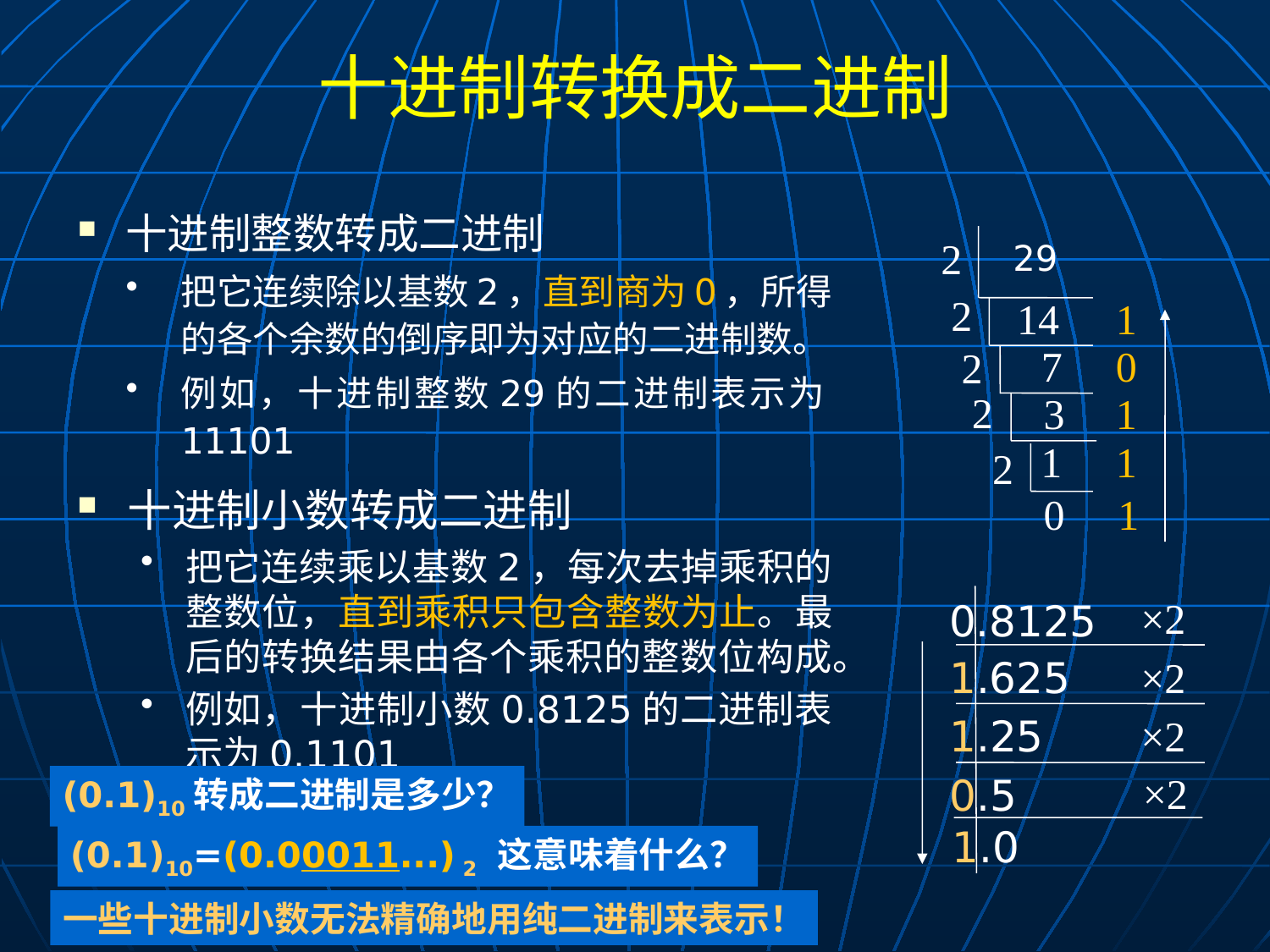

# 十进制转换成二进制
十进制整数转成二进制
把它连续除以基数2，直到商为0，所得的各个余数的倒序即为对应的二进制数。
例如，十进制整数29的二进制表示为11101
2

29
2
14
1

7
0
2

2
3
1

1
1
2

0
1
十进制小数转成二进制
把它连续乘以基数2，每次去掉乘积的整数位，直到乘积只包含整数为止。最后的转换结果由各个乘积的整数位构成。
例如，十进制小数0.8125的二进制表示为0.1101

×2
0.8125

1.625

×2
1.25

×2
×2
0.5

1.0

(0.1)10转成二进制是多少？
(0.1)10=(0.00011...) 2 这意味着什么？
一些十进制小数无法精确地用纯二进制来表示！